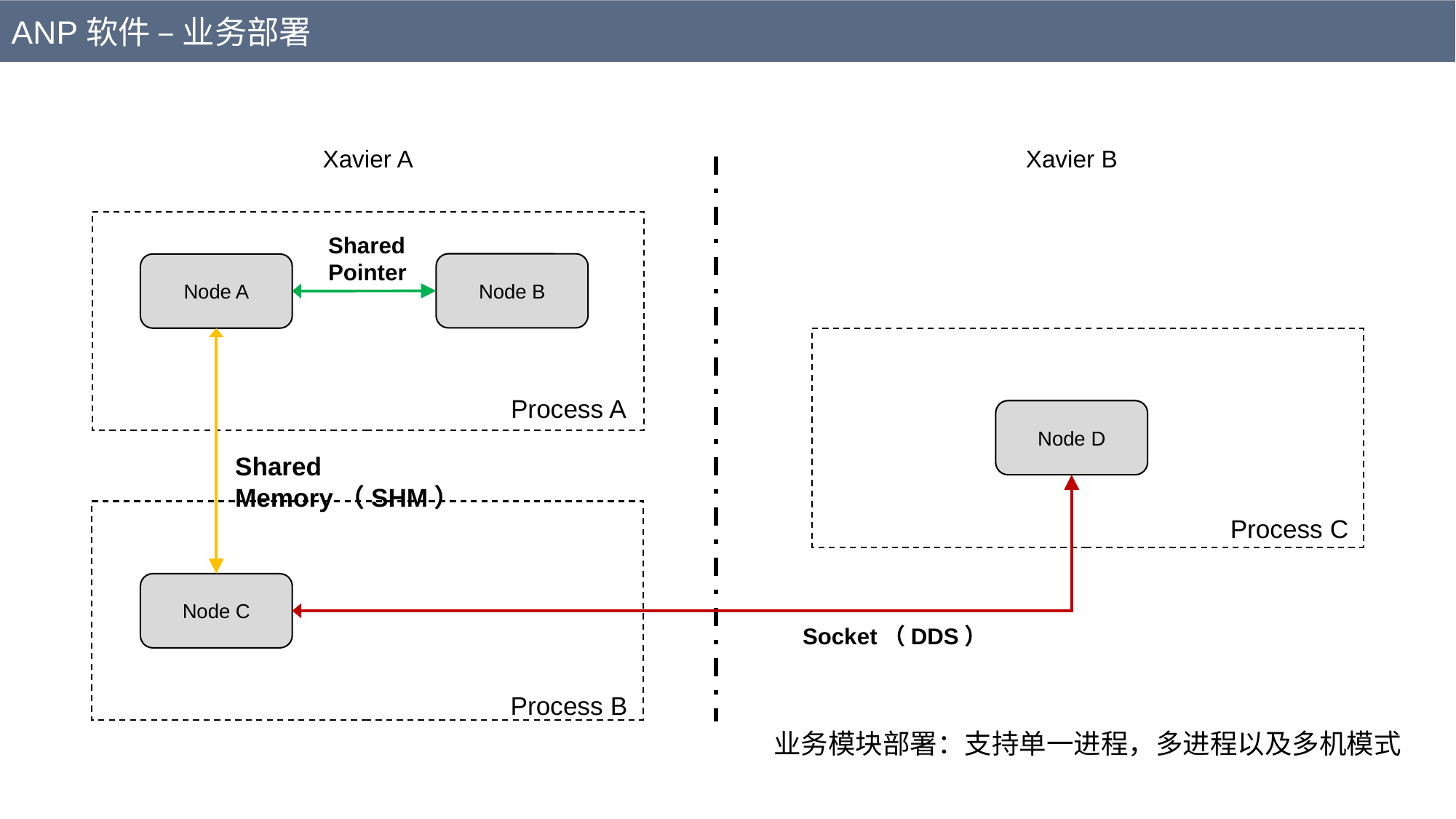

ANP软件 – 业务部署
Xavier A
Xavier B

Shared
Pointer
Node B
Node A

Process A
Node D
Shared Memory（SHM）

Process C
Node C
Socket（DDS）
Process B
业务模块部署：支持单一进程，多进程以及多机模式